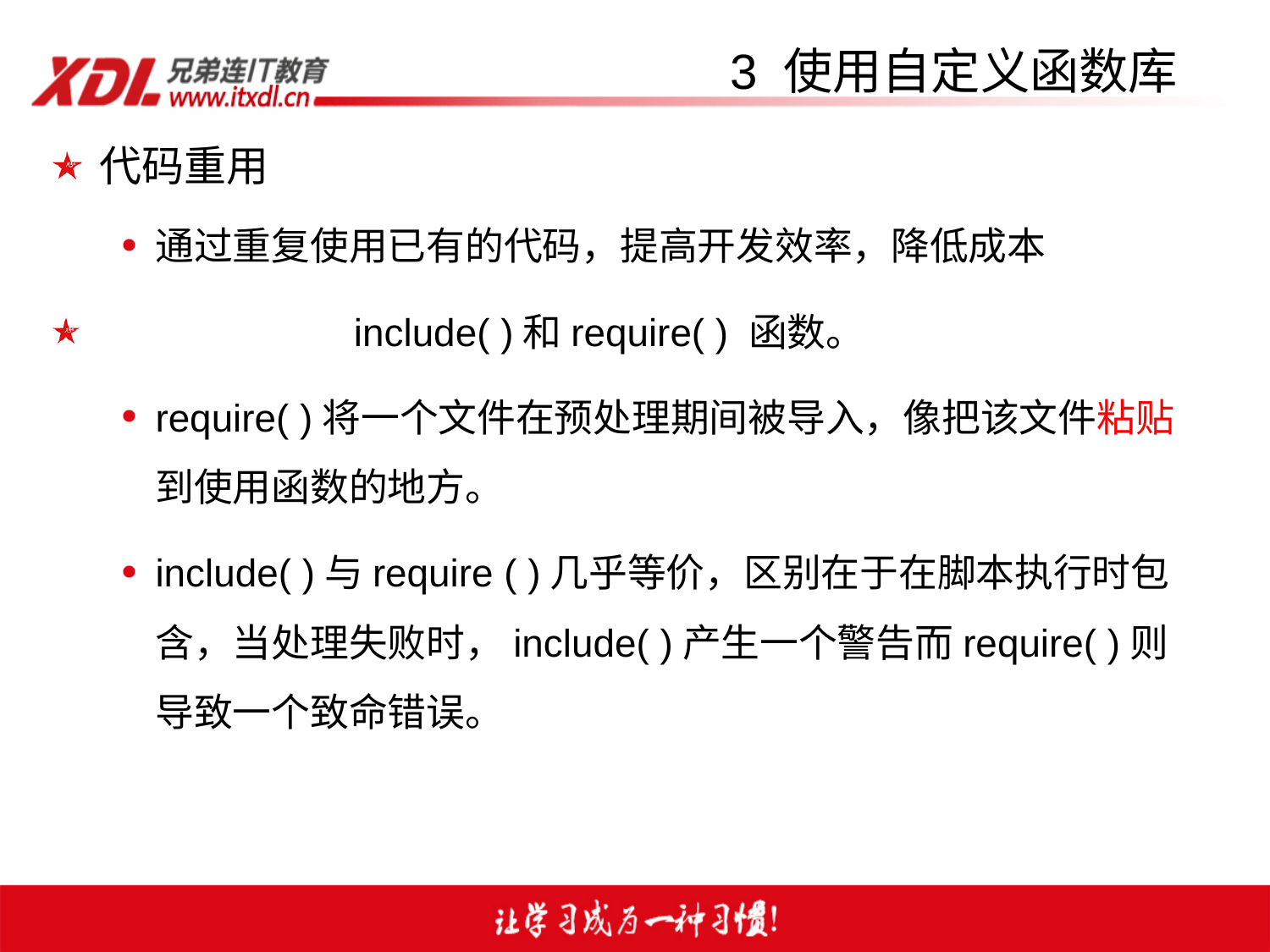

# 3 使用自定义函数库
代码重用
通过重复使用已有的代码，提高开发效率，降低成本
		include( )和require( ) 函数。
require( )将一个文件在预处理期间被导入，像把该文件粘贴到使用函数的地方。
include( )与require ( )几乎等价，区别在于在脚本执行时包含，当处理失败时，include( )产生一个警告而require( )则导致一个致命错误。